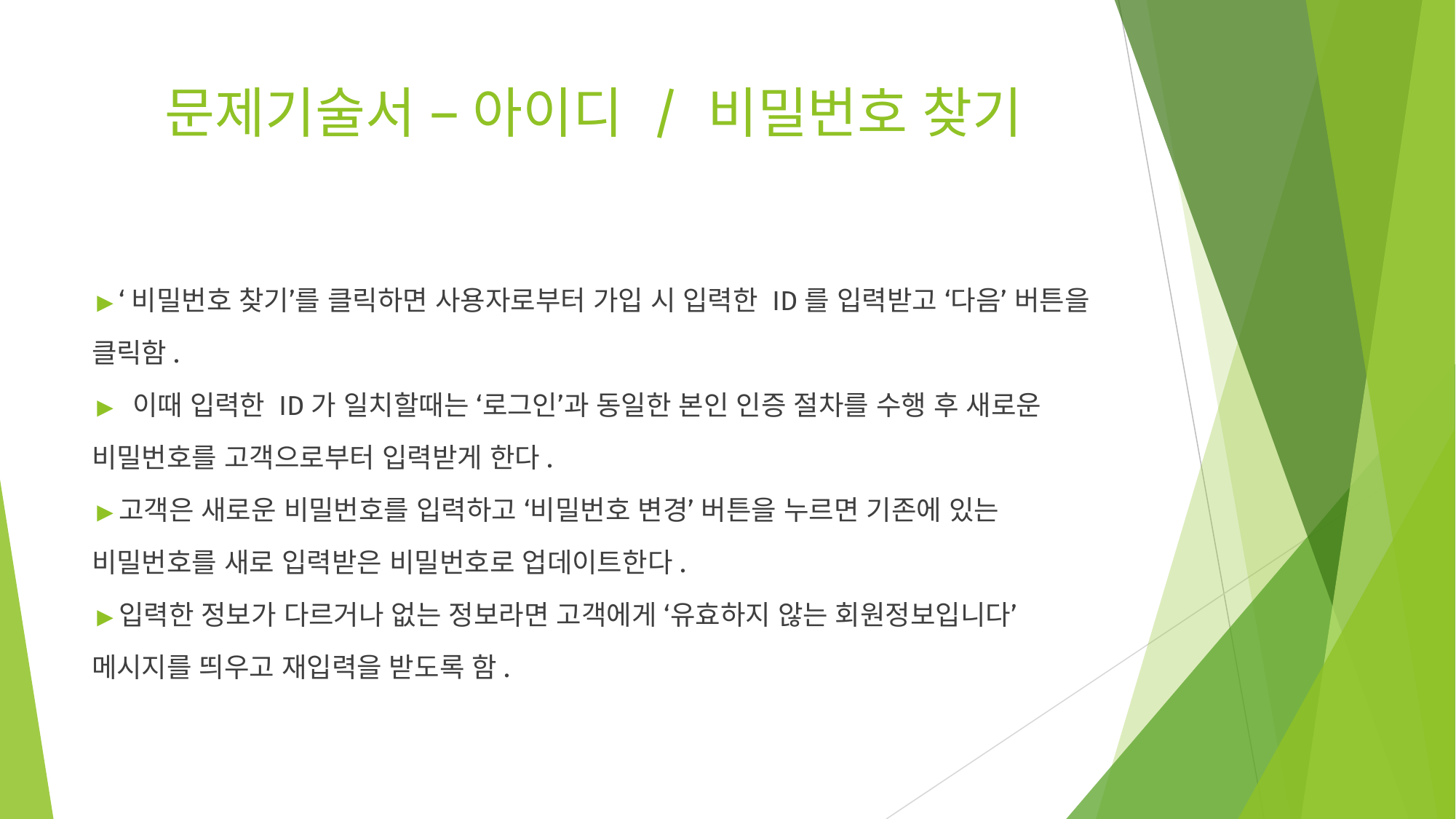

# 문제기술서 – 아이디 / 비밀번호 찾기
‘비밀번호 찾기’를 클릭하면 사용자로부터 가입 시 입력한 ID를 입력받고 ‘다음’ 버튼을 클릭함.
 이때 입력한 ID가 일치할때는 ‘로그인’과 동일한 본인 인증 절차를 수행 후 새로운 비밀번호를 고객으로부터 입력받게 한다.
고객은 새로운 비밀번호를 입력하고 ‘비밀번호 변경’ 버튼을 누르면 기존에 있는 비밀번호를 새로 입력받은 비밀번호로 업데이트한다.
입력한 정보가 다르거나 없는 정보라면 고객에게 ‘유효하지 않는 회원정보입니다’ 메시지를 띄우고 재입력을 받도록 함.